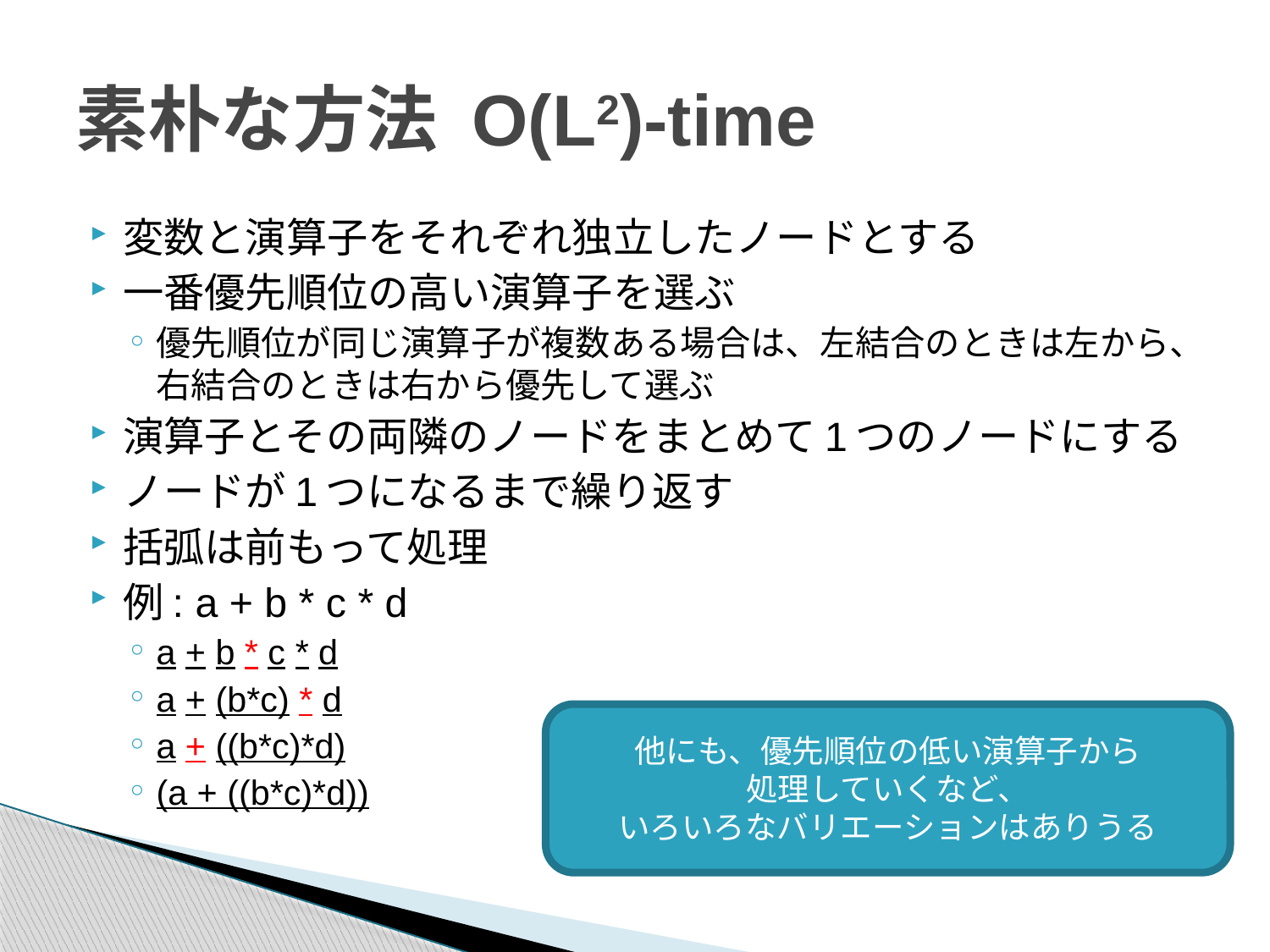

# 素朴な方法 O(L2)-time
変数と演算子をそれぞれ独立したノードとする
一番優先順位の高い演算子を選ぶ
優先順位が同じ演算子が複数ある場合は、左結合のときは左から、右結合のときは右から優先して選ぶ
演算子とその両隣のノードをまとめて1つのノードにする
ノードが1つになるまで繰り返す
括弧は前もって処理
例: a + b * c * d
a + b * c * d
a + (b*c) * d
a + ((b*c)*d)
(a + ((b*c)*d))
他にも、優先順位の低い演算子から
処理していくなど、
いろいろなバリエーションはありうる